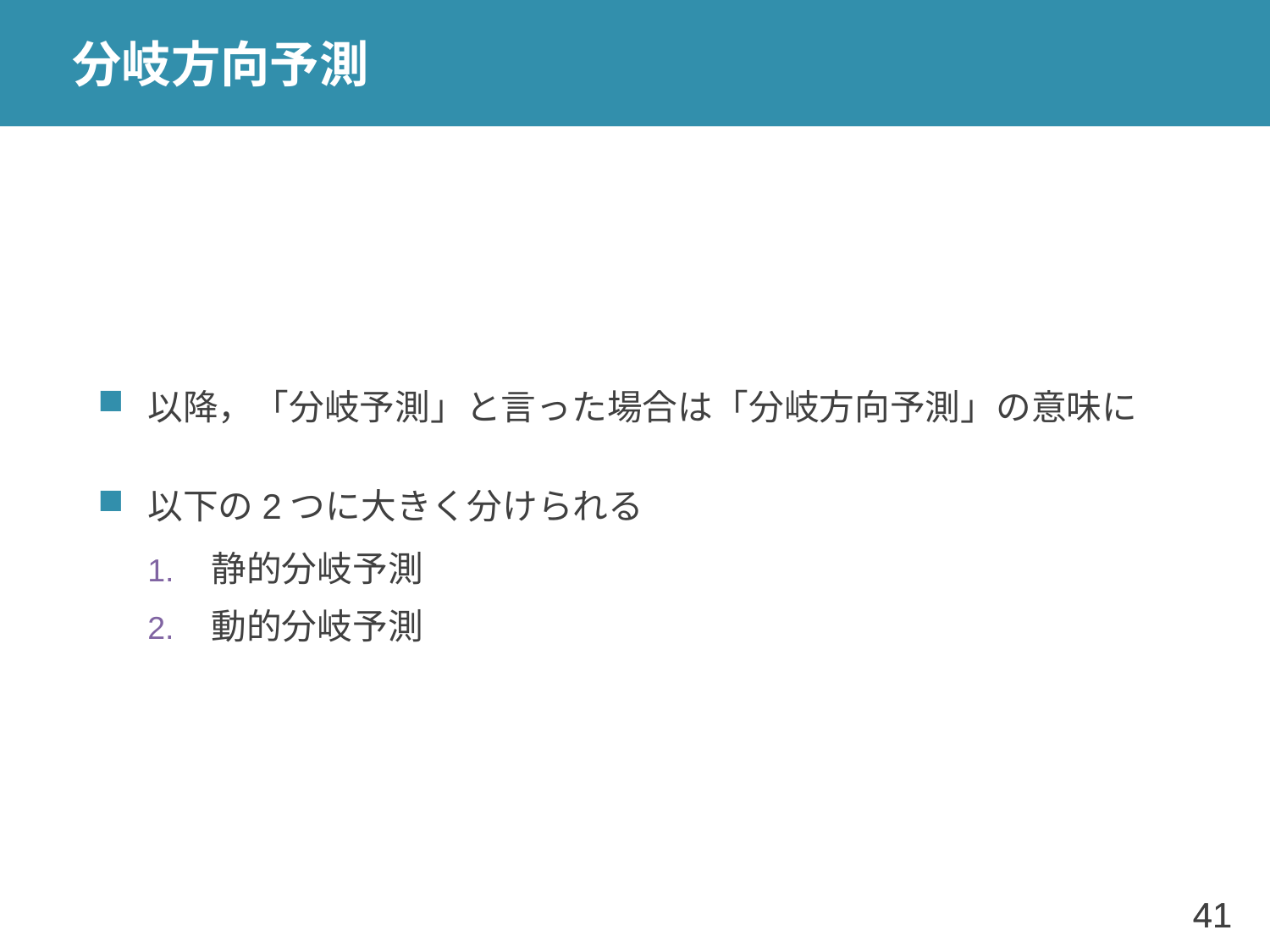

# 分岐方向予測
以降，「分岐予測」と言った場合は「分岐方向予測」の意味に
以下の2つに大きく分けられる
静的分岐予測
動的分岐予測